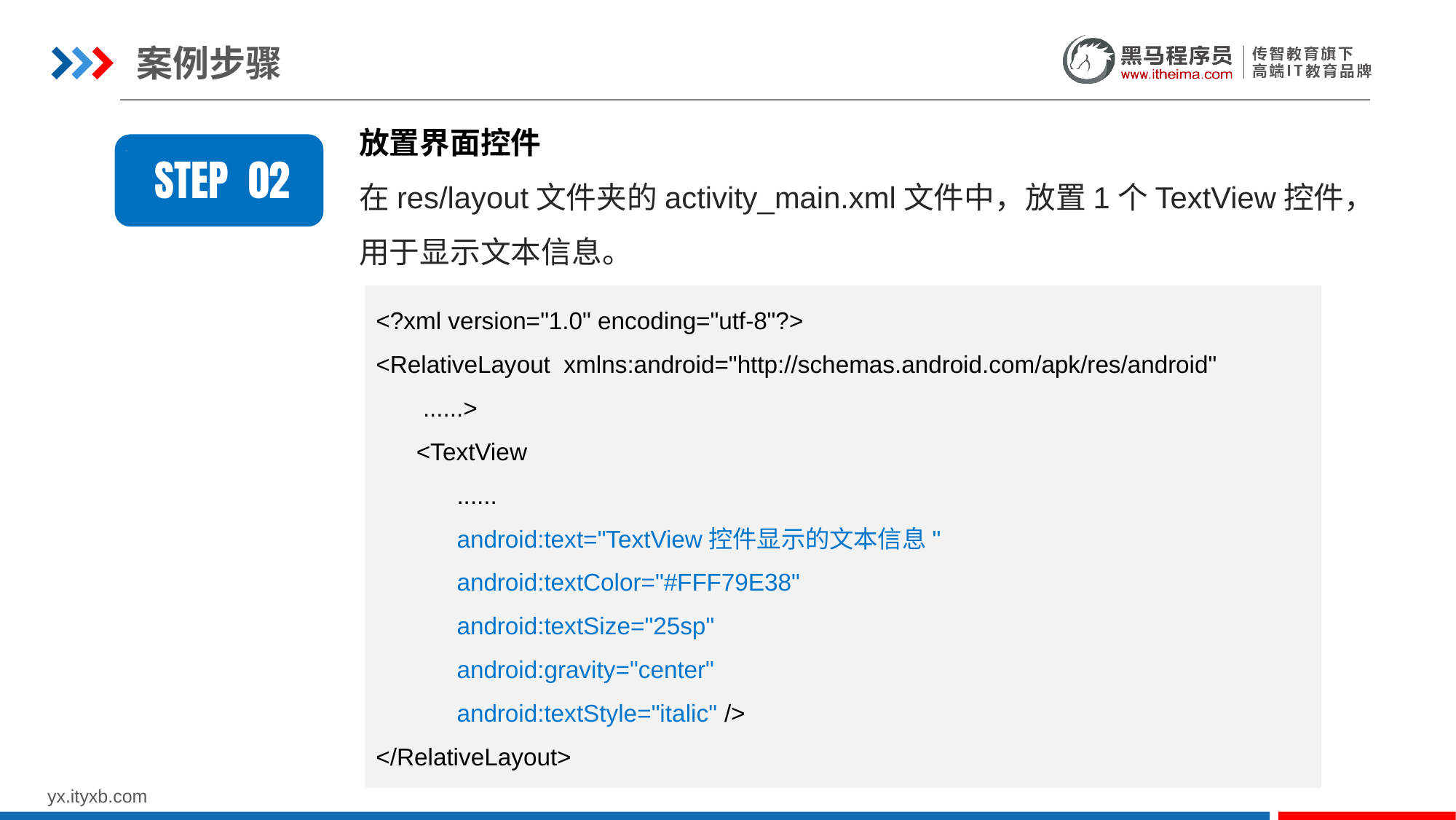

案例步骤
放置界面控件
在res/layout文件夹的activity_main.xml文件中，放置1个TextView控件，用于显示文本信息。

STEP  02
<?xml version="1.0" encoding="utf-8"?>
<RelativeLayout  xmlns:android="http://schemas.android.com/apk/res/android"
       ......>
      <TextView
            ......
            android:text="TextView控件显示的文本信息"
            android:textColor="#FFF79E38"
            android:textSize="25sp"
            android:gravity="center"
            android:textStyle="italic" />
</RelativeLayout>